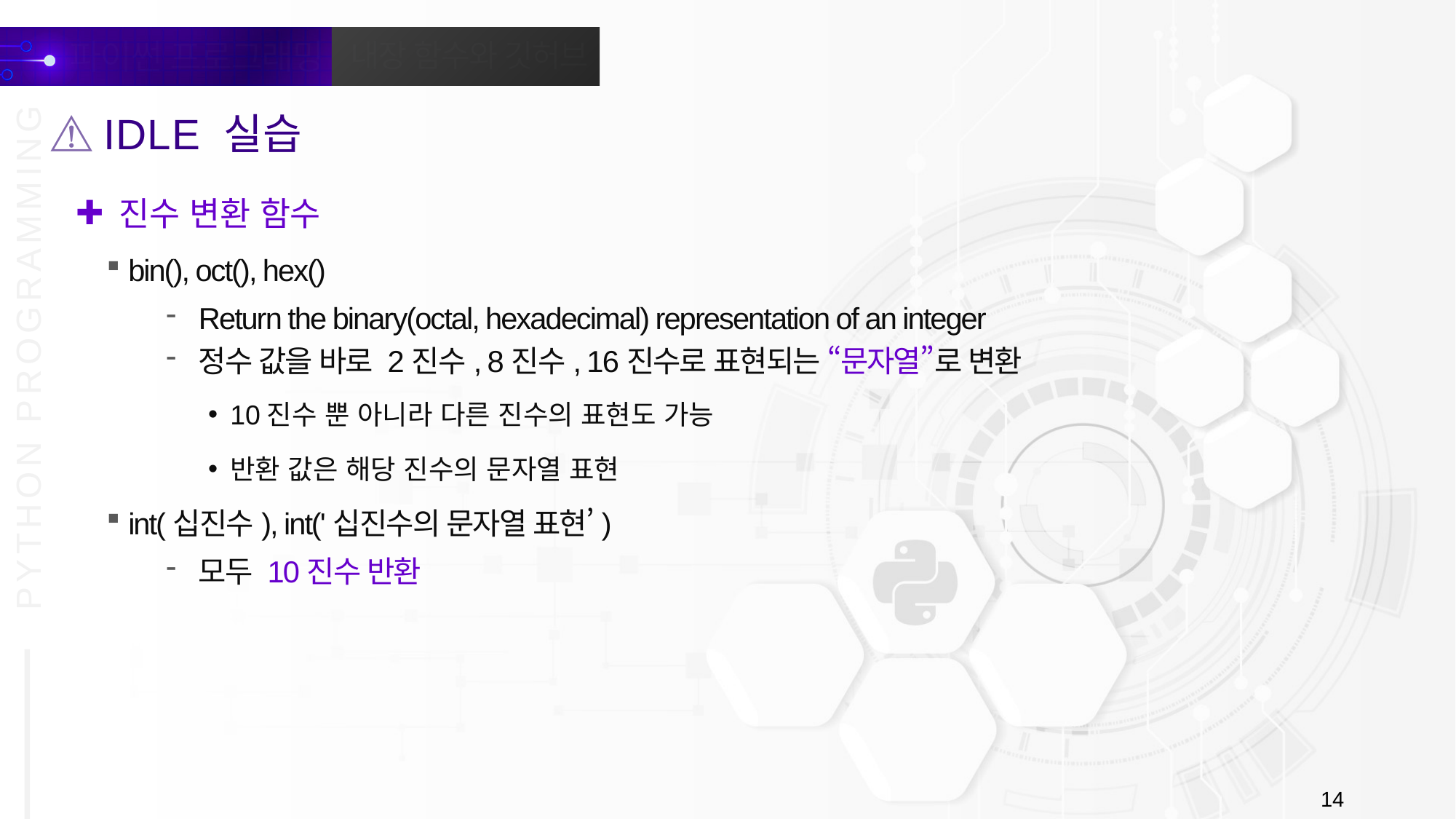

IDLE 실습
진수 변환 함수
bin(), oct(), hex()
Return the binary(octal, hexadecimal) representation of an integer
정수 값을 바로 2진수, 8진수, 16진수로 표현되는 “문자열”로 변환
10진수 뿐 아니라 다른 진수의 표현도 가능
반환 값은 해당 진수의 문자열 표현
int(십진수), int('십진수의 문자열 표현’)
모두 10진수 반환
14